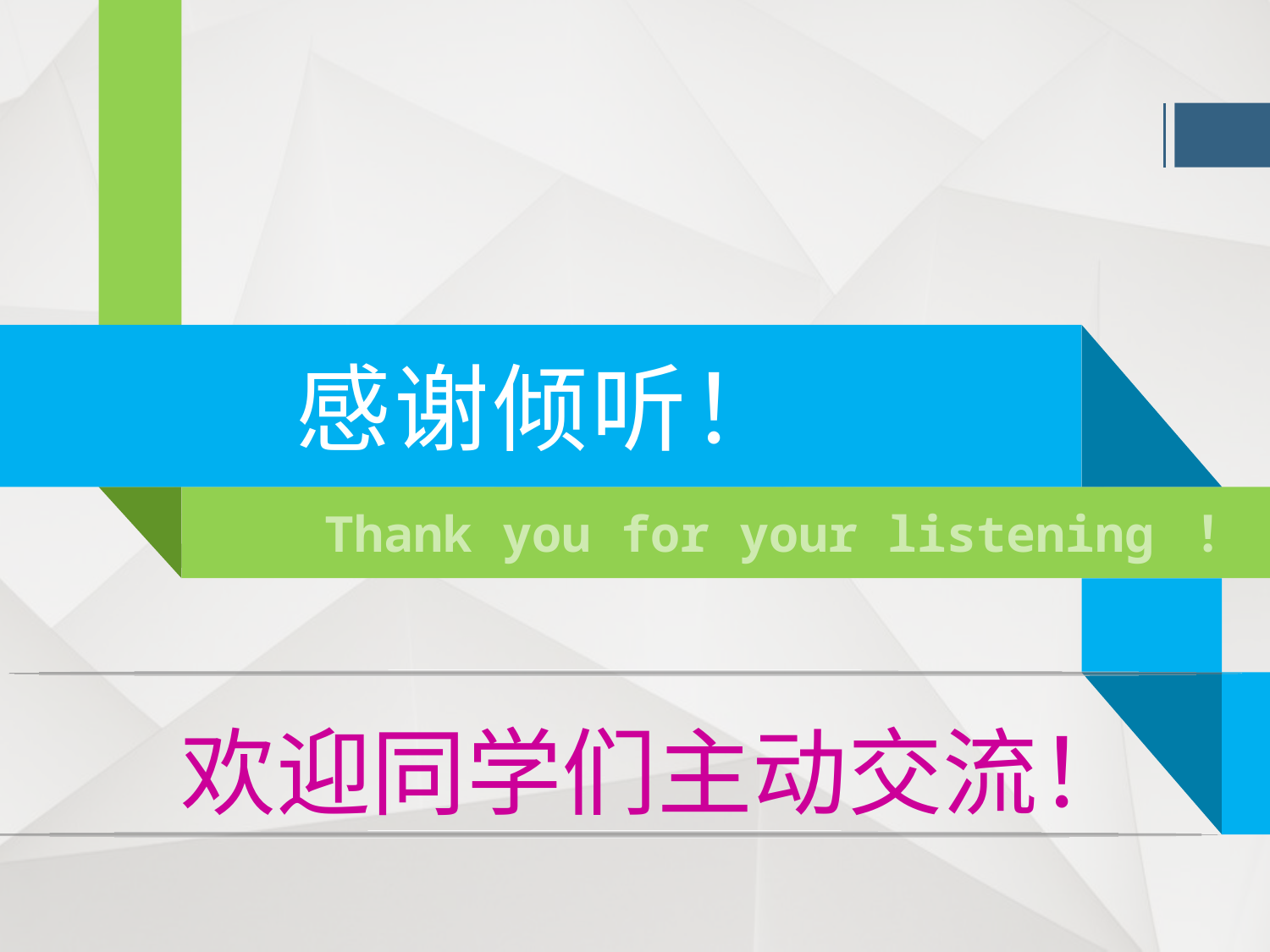

感谢倾听！

Thank you for your listening ！

欢迎同学们主动交流！